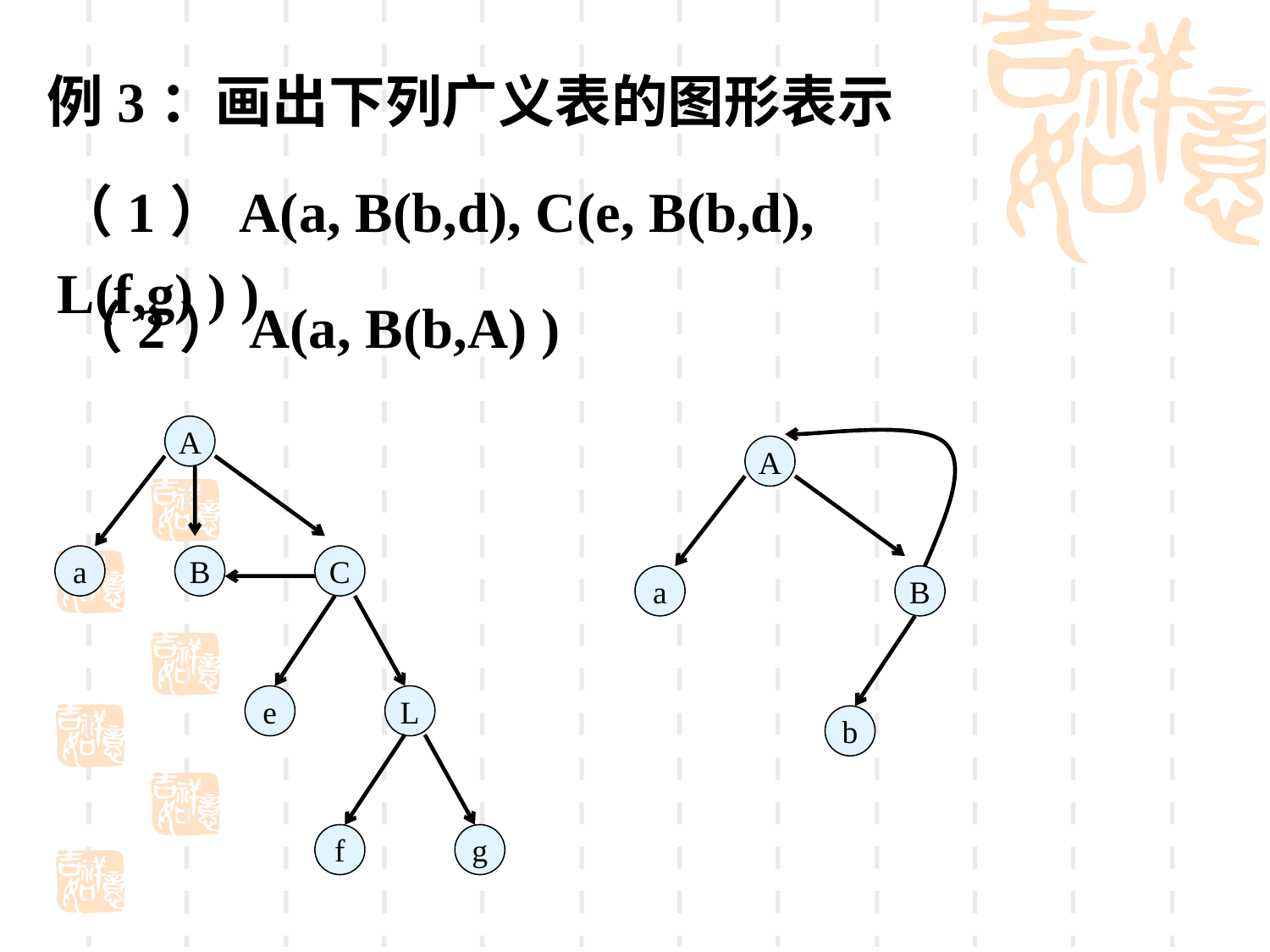

例3：画出下列广义表的图形表示
（1）A(a, B(b,d), C(e, B(b,d), L(f,g) ) )
（2）A(a, B(b,A) )
A

a
B
C

e
L

f
g

A

a
B

b